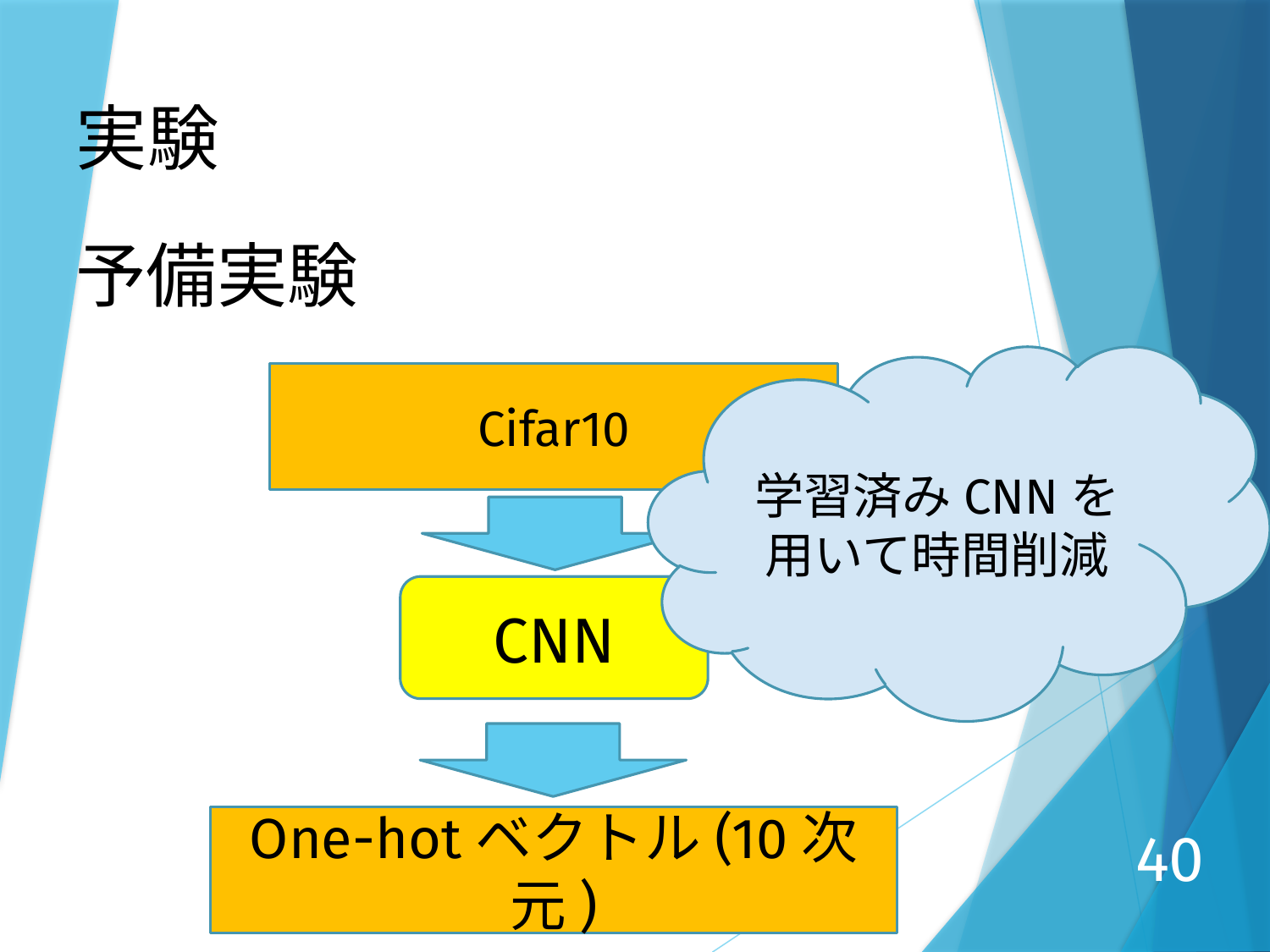

実験
予備実験
学習済みCNNを用いて時間削減

Cifar10

CNN

One-hotベクトル(10次元)
40